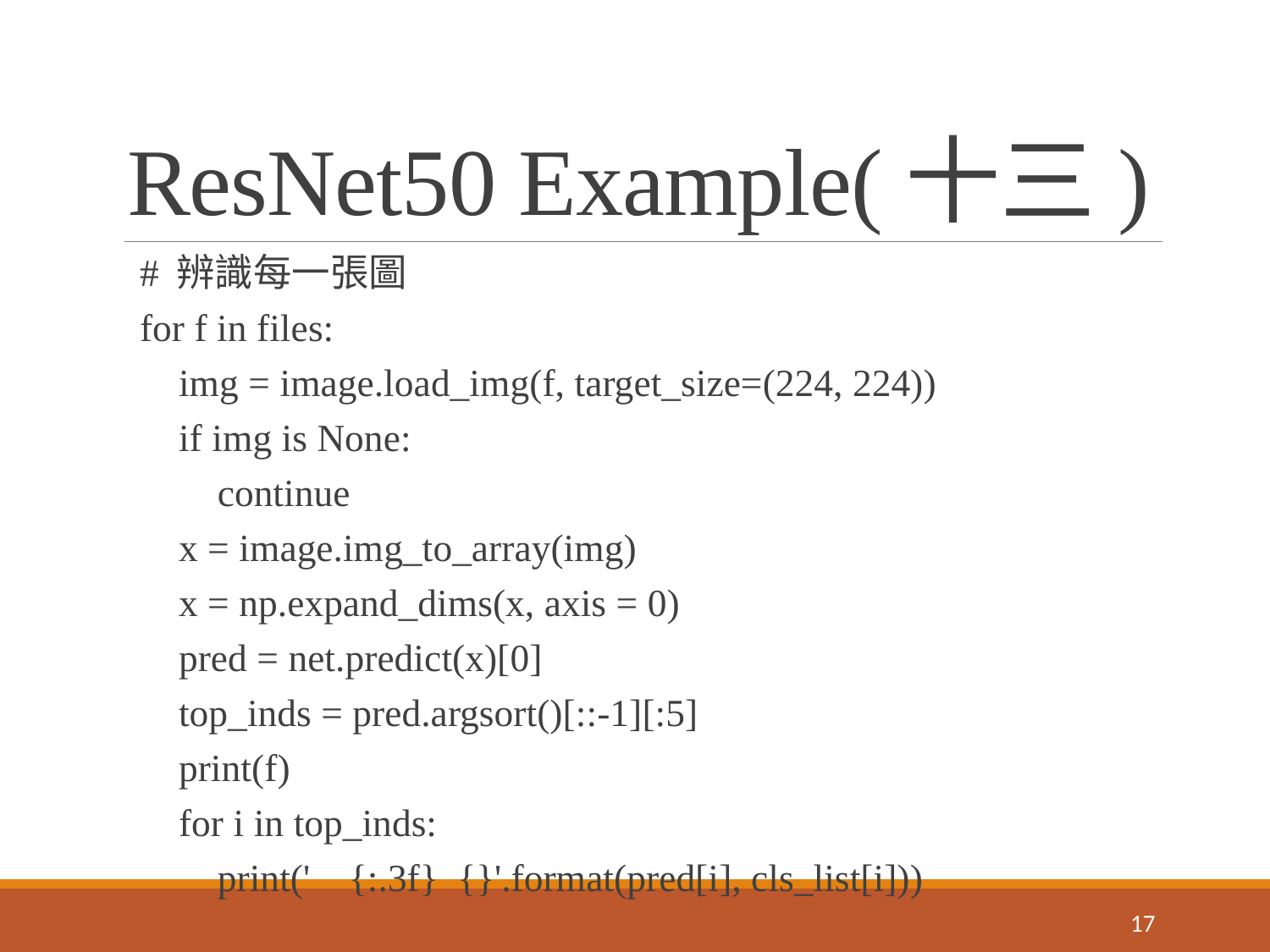

# ResNet50 Example(十三)
# 辨識每一張圖
for f in files:
    img = image.load_img(f, target_size=(224, 224))
    if img is None:
        continue
    x = image.img_to_array(img)
    x = np.expand_dims(x, axis = 0)
    pred = net.predict(x)[0]
    top_inds = pred.argsort()[::-1][:5]
    print(f)
    for i in top_inds:
        print('    {:.3f}  {}'.format(pred[i], cls_list[i]))
17